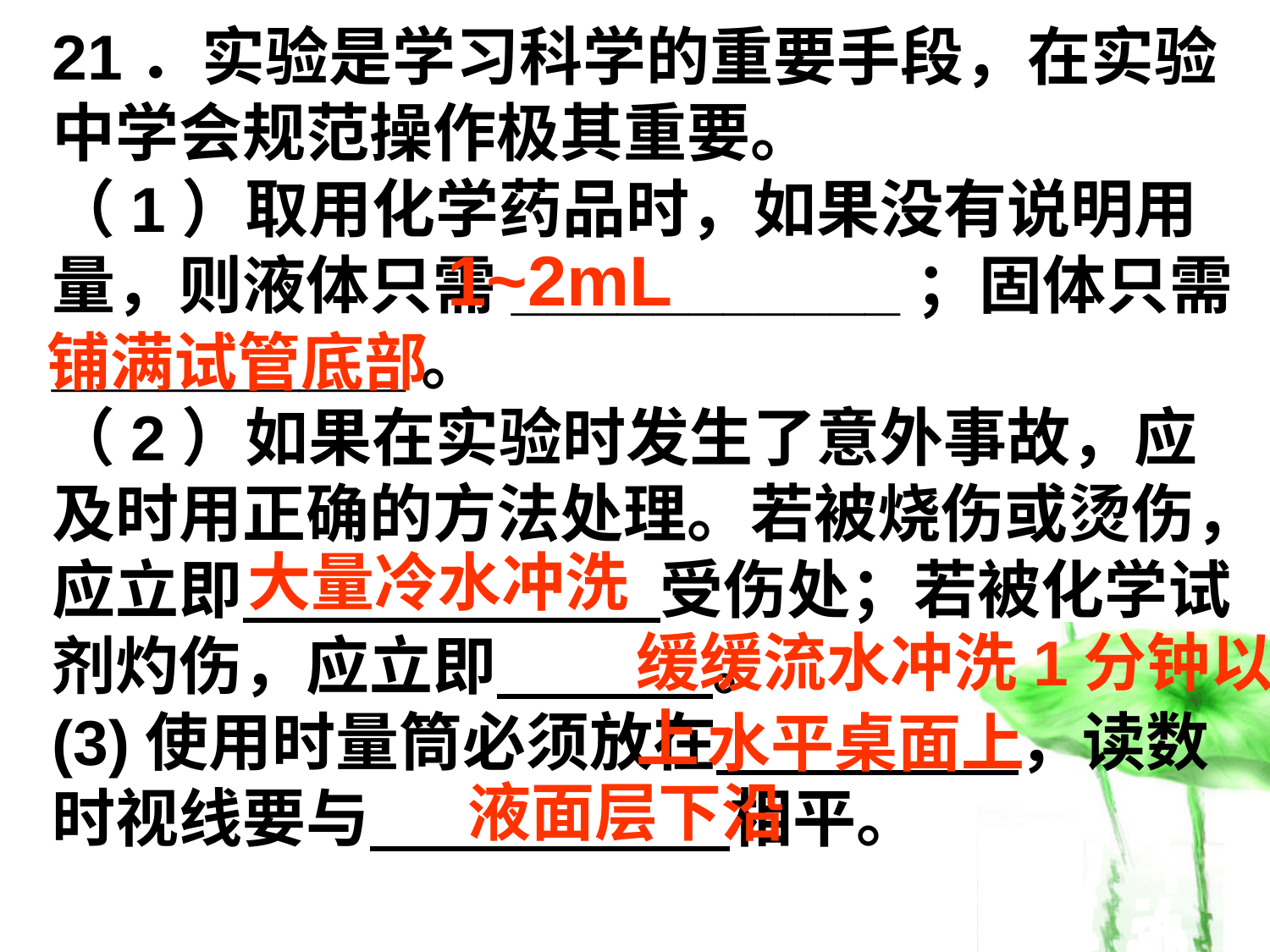

21．实验是学习科学的重要手段，在实验中学会规范操作极其重要。
（1）取用化学药品时，如果没有说明用量，则液体只需___________；固体只需__________。
（2）如果在实验时发生了意外事故，应及时用正确的方法处理。若被烧伤或烫伤，应立即                             受伤处；若被化学试剂灼伤，应立即               。
(3)使用时量筒必须放在                     ，读数时视线要与                         相平。
1~2mL
铺满试管底部
大量冷水冲洗
缓缓流水冲洗1分钟以上
水平桌面上
液面层下沿